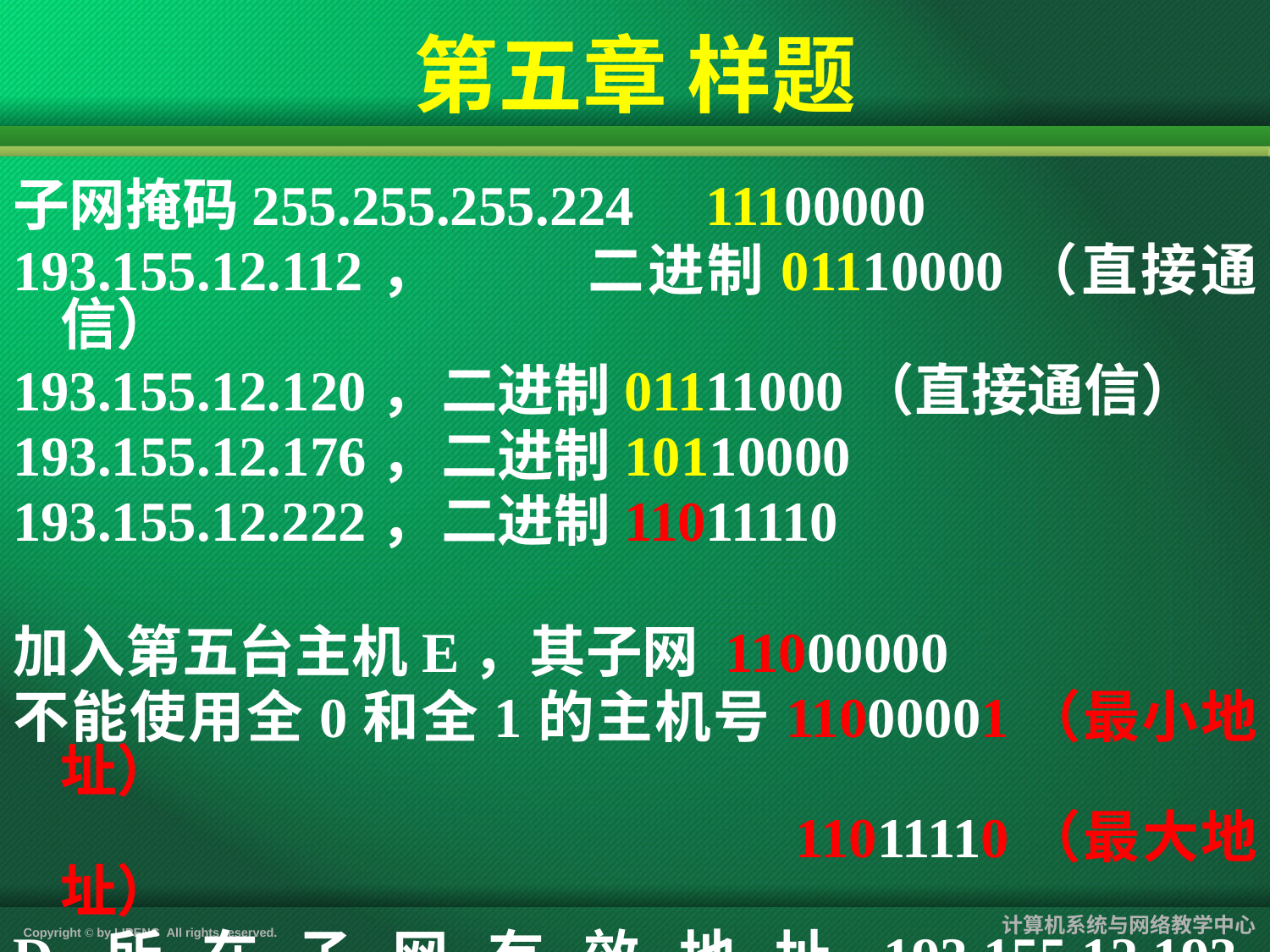

# 第五章 样题
子网掩码255.255.255.224     11100000
193.155.12.112，   	二进制01110000（直接通信）
193.155.12.120，	二进制01111000（直接通信）
193.155.12.176，	二进制10110000
193.155.12.222，	二进制11011110

加入第五台主机E，其子网 11000000
不能使用全0和全1的主机号11000001（最小地址）
                                                11011110（最大地址）
D所在子网有效地址193.155.12.193-193.155.12.222
主机E不能和D同IP 193.155.12.193-193.155.12.221